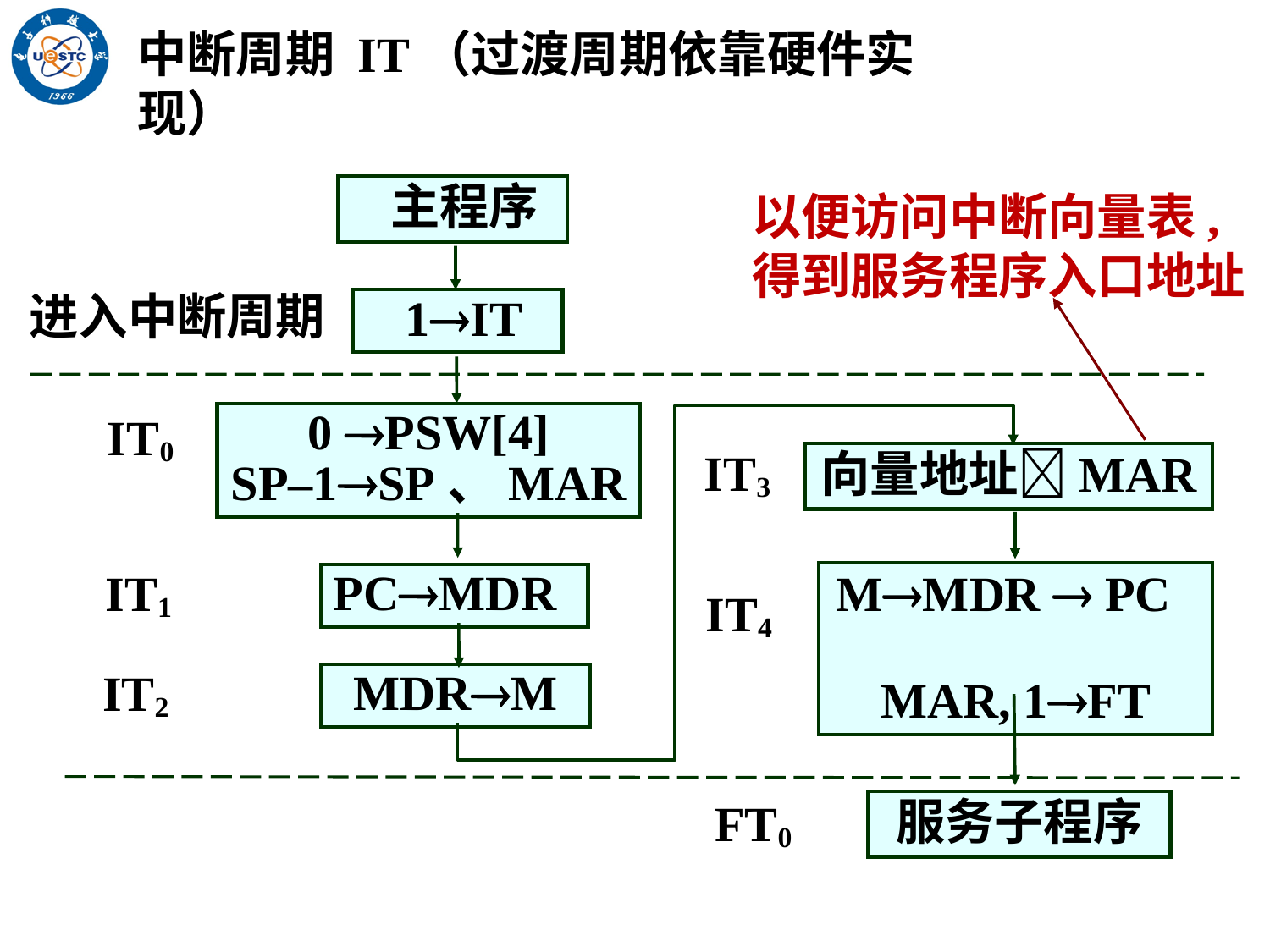

中断周期 IT（过渡周期依靠硬件实现）
 主程序
以便访问中断向量表, 得到服务程序入口地址

进入中断周期
 1→IT

IT0
0 →PSW[4]
SP–1→SP、MAR

IT3
向量地址→MAR

IT1
M→MDR → PC
MAR, 1→FT
PC→MDR
IT4

IT2
MDR→M

FT0
服务子程序